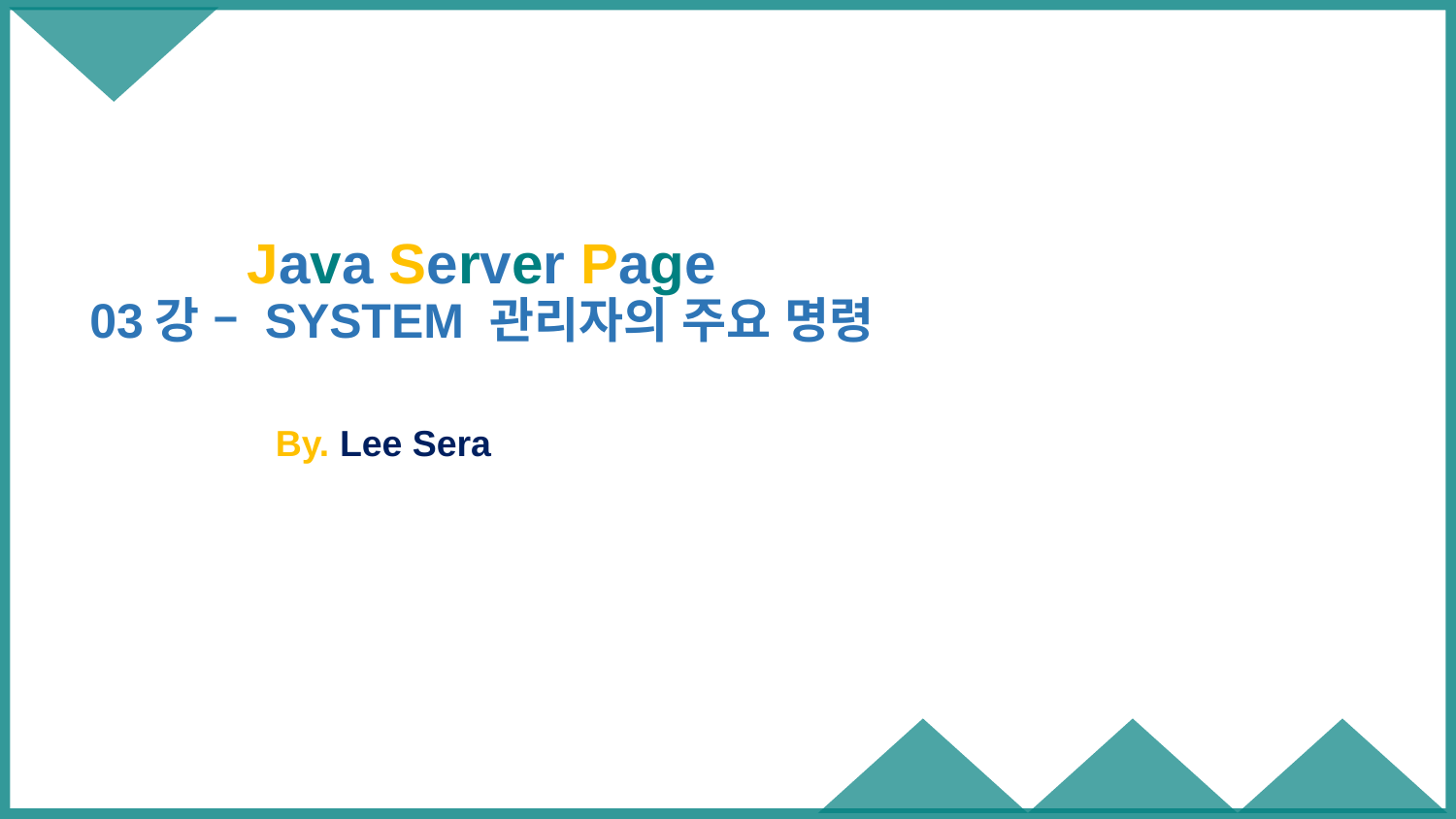

# Java Server Page 03강 – SYSTEM 관리자의 주요 명령
By. Lee Sera